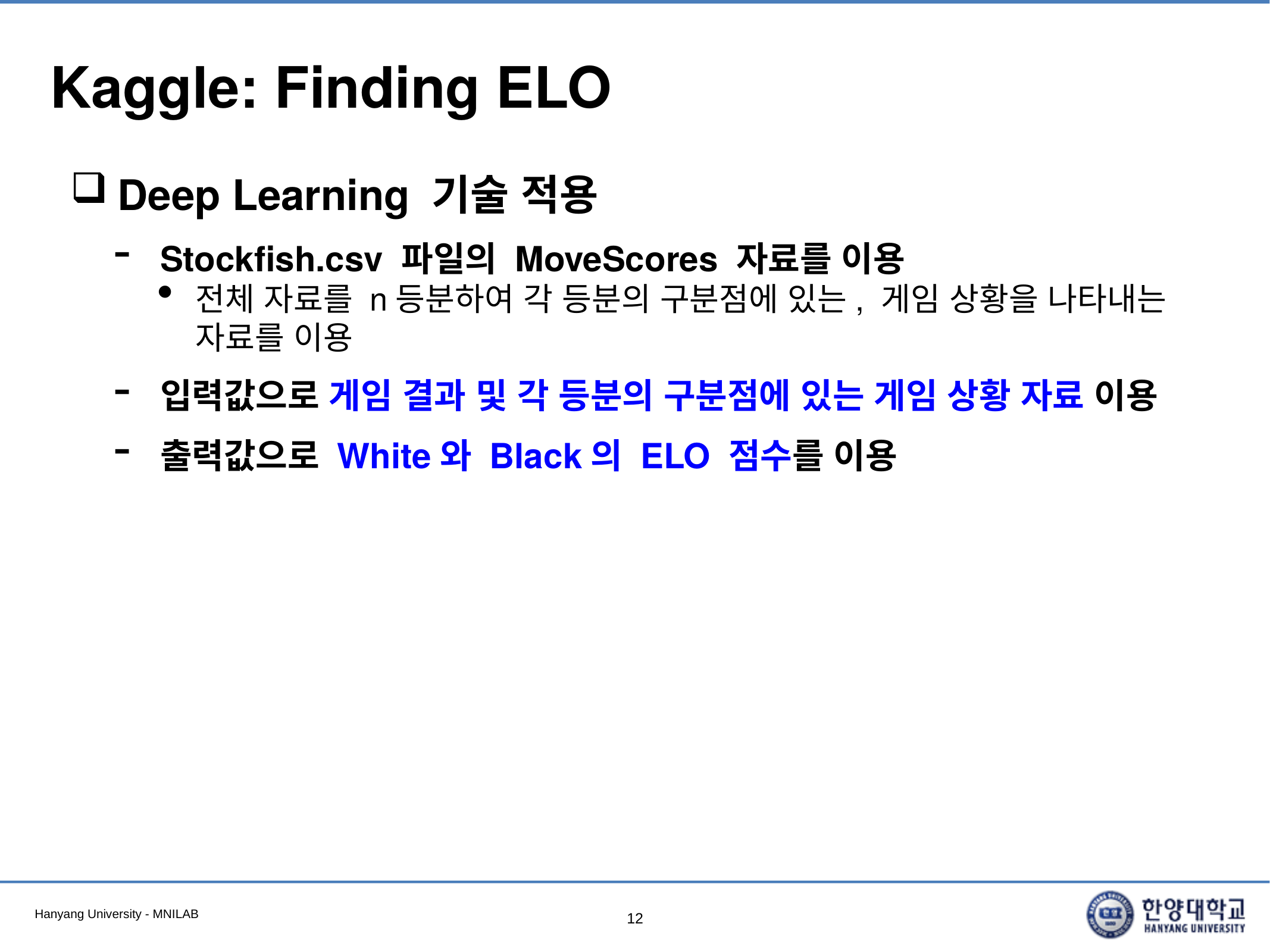

# Kaggle: Finding ELO
Deep Learning 기술 적용
Stockfish.csv 파일의 MoveScores 자료를 이용
전체 자료를 n등분하여 각 등분의 구분점에 있는, 게임 상황을 나타내는 자료를 이용
입력값으로 게임 결과 및 각 등분의 구분점에 있는 게임 상황 자료 이용
출력값으로 White와 Black의 ELO 점수를 이용
12